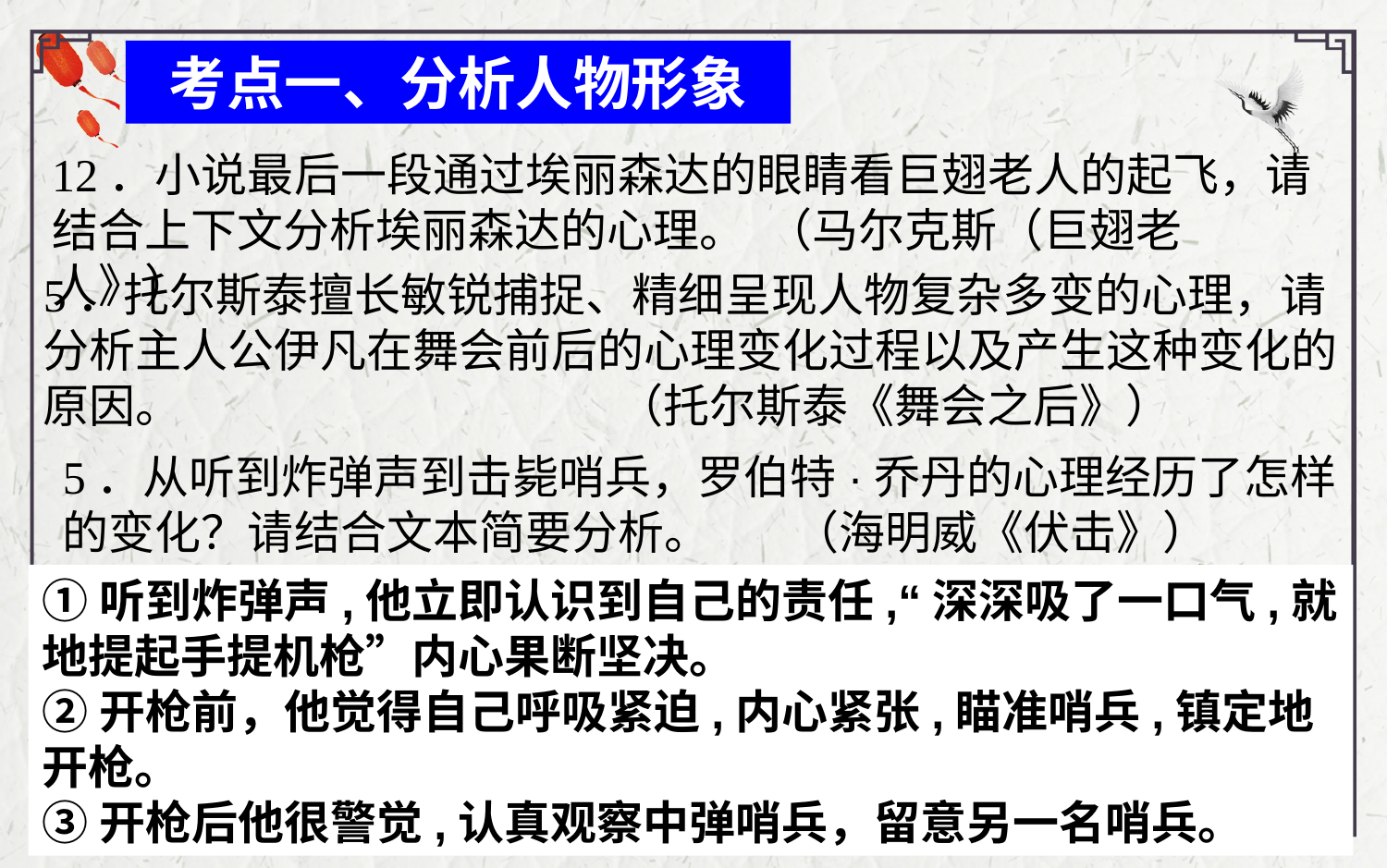

考点一、分析人物形象
12．小说最后一段通过埃丽森达的眼睛看巨翅老人的起飞，请结合上下文分析埃丽森达的心理。  （马尔克斯（巨翅老人》）
5．托尔斯泰擅长敏锐捕捉、精细呈现人物复杂多变的心理，请分析主人公伊凡在舞会前后的心理变化过程以及产生这种变化的原因。                                          （托尔斯泰《舞会之后》）
5．从听到炸弹声到击毙哨兵，罗伯特·乔丹的心理经历了怎样的变化？请结合文本简要分析。        （海明威《伏击》）
①听到炸弹声,他立即认识到自己的责任,“深深吸了一口气,就地提起手提机枪”内心果断坚决。
②开枪前，他觉得自己呼吸紧迫,内心紧张,瞄准哨兵,镇定地开枪。
③开枪后他很警觉,认真观察中弹哨兵，留意另一名哨兵。